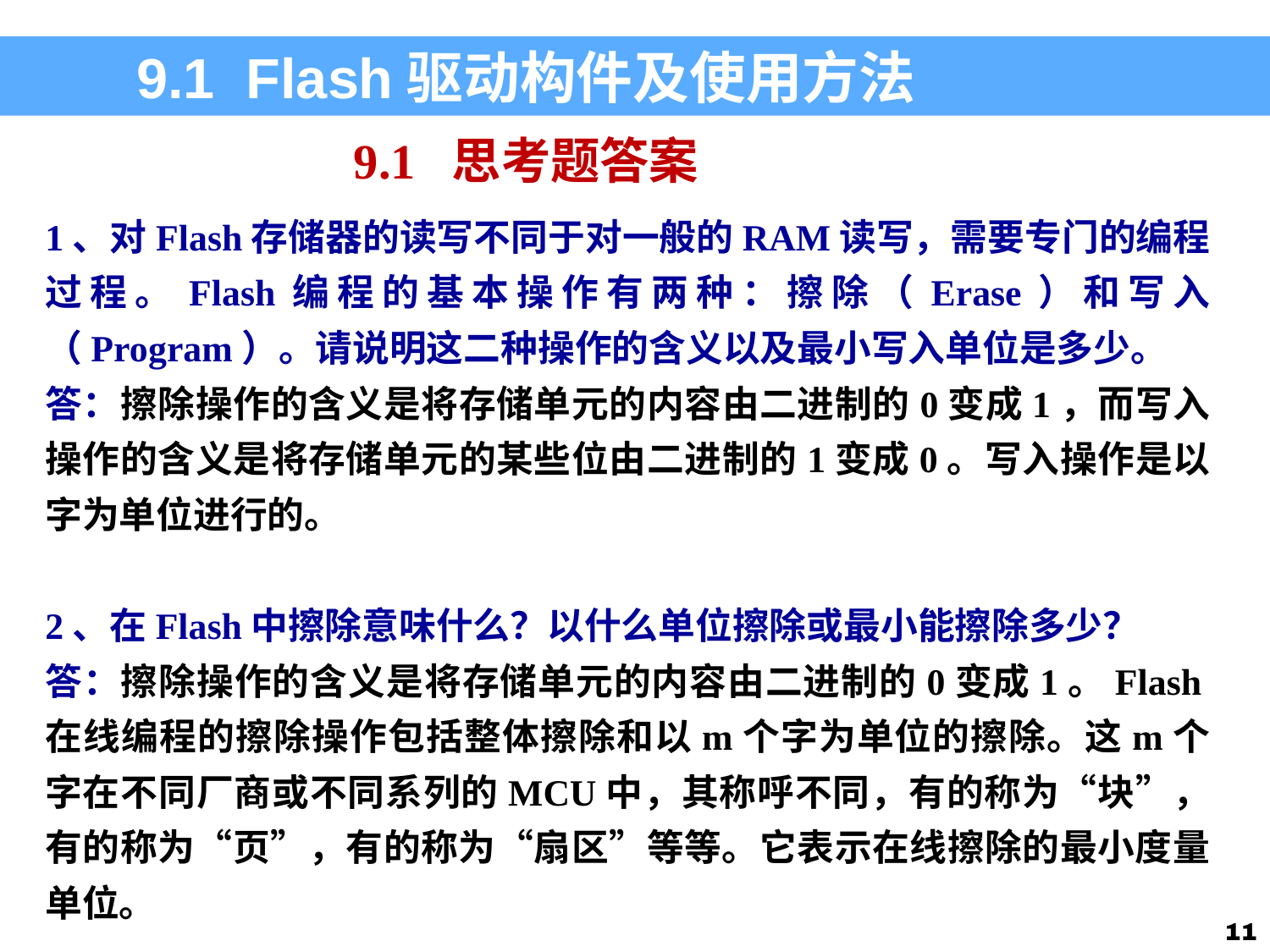

9.1  Flash驱动构件及使用方法
9.1  思考题答案
1、对Flash存储器的读写不同于对一般的RAM读写，需要专门的编程过程。Flash编程的基本操作有两种：擦除（Erase）和写入（Program）。请说明这二种操作的含义以及最小写入单位是多少。
答：擦除操作的含义是将存储单元的内容由二进制的0变成1，而写入操作的含义是将存储单元的某些位由二进制的1变成0。写入操作是以字为单位进行的。

2、在Flash中擦除意味什么？以什么单位擦除或最小能擦除多少？
答：擦除操作的含义是将存储单元的内容由二进制的0变成1。Flash在线编程的擦除操作包括整体擦除和以m个字为单位的擦除。这m个字在不同厂商或不同系列的MCU中，其称呼不同，有的称为“块”，有的称为“页”，有的称为“扇区”等等。它表示在线擦除的最小度量单位。
11